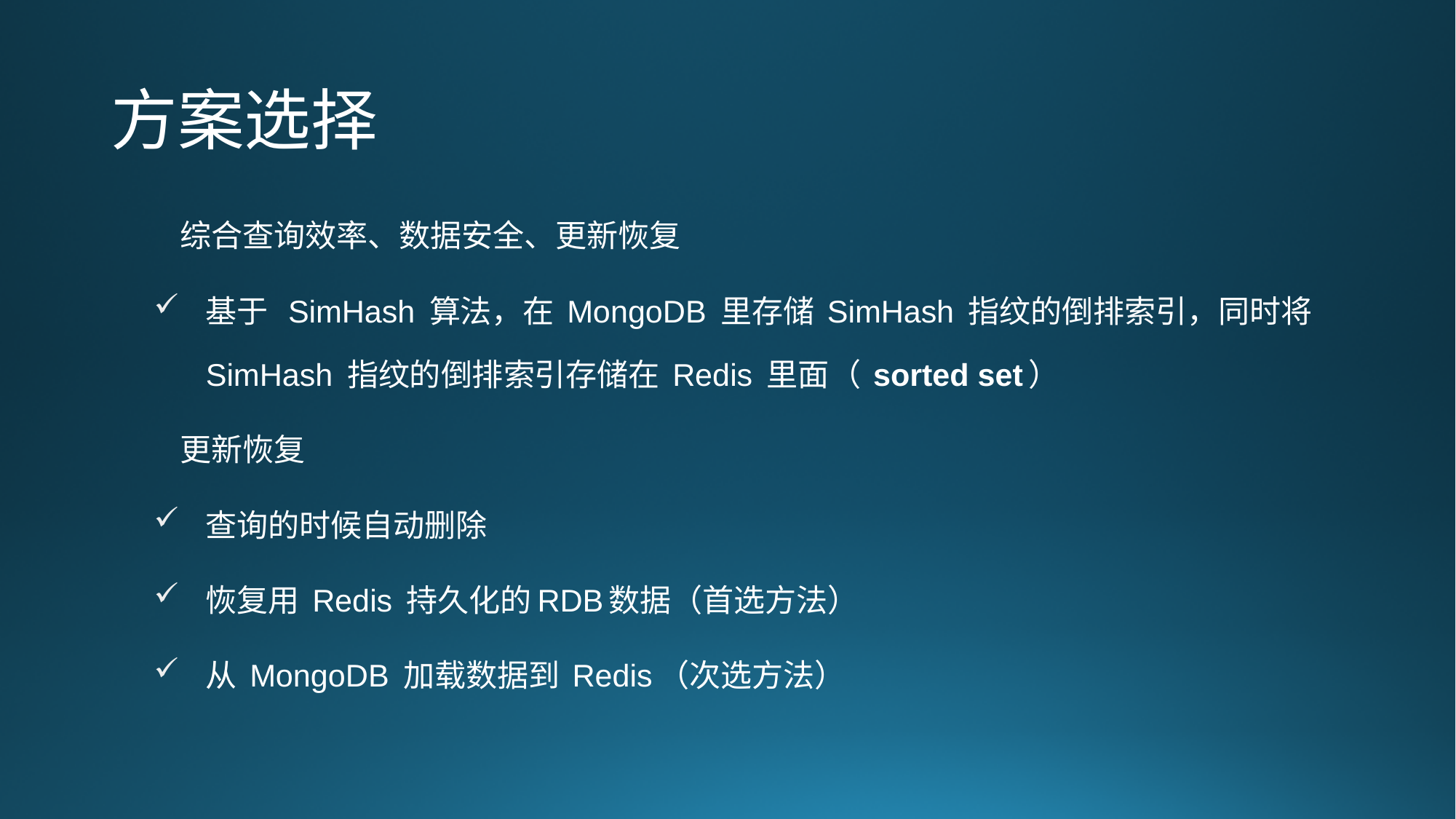

# 方案选择
综合查询效率、数据安全、更新恢复
基于  SimHash 算法，在 MongoDB 里存储 SimHash 指纹的倒排索引，同时将 SimHash 指纹的倒排索引存储在 Redis 里面（ sorted set）
更新恢复
查询的时候自动删除
恢复用 Redis 持久化的RDB数据（首选方法）
从 MongoDB 加载数据到 Redis（次选方法）